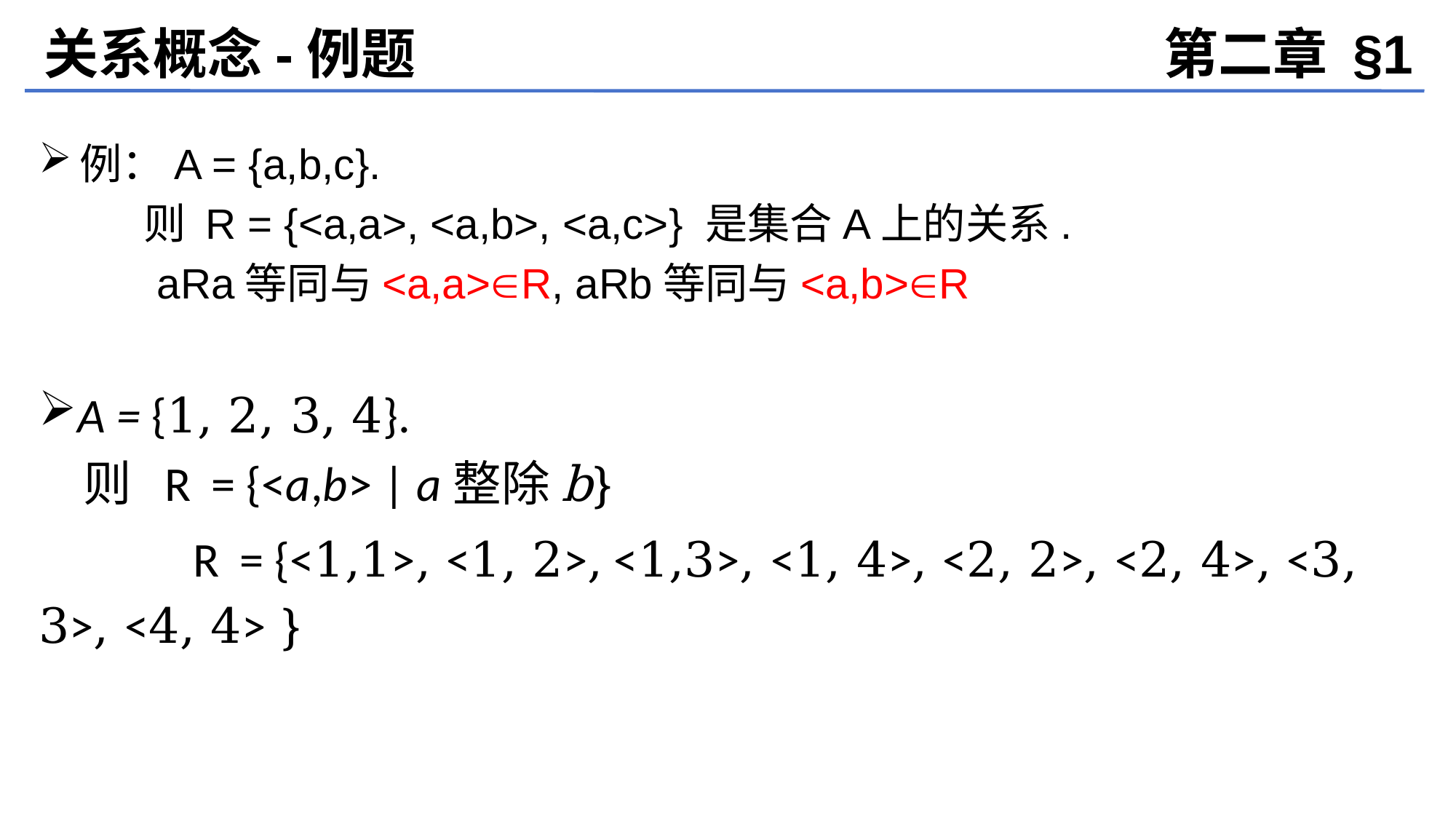

关系概念-例题
第二章 §1
例：A = {a,b,c}.
          则 R = {<a,a>, <a,b>, <a,c>} 是集合A上的关系.
          aRa等同与<a,a>∈R, aRb等同与<a,b>∈R

A = {1, 2, 3, 4}.
   则  R  = {<a,b> | a整除b}
          R  = {<1,1>, <1, 2>, <1,3>, <1, 4>, <2, 2>, <2, 4>, <3, 3>, <4, 4> }